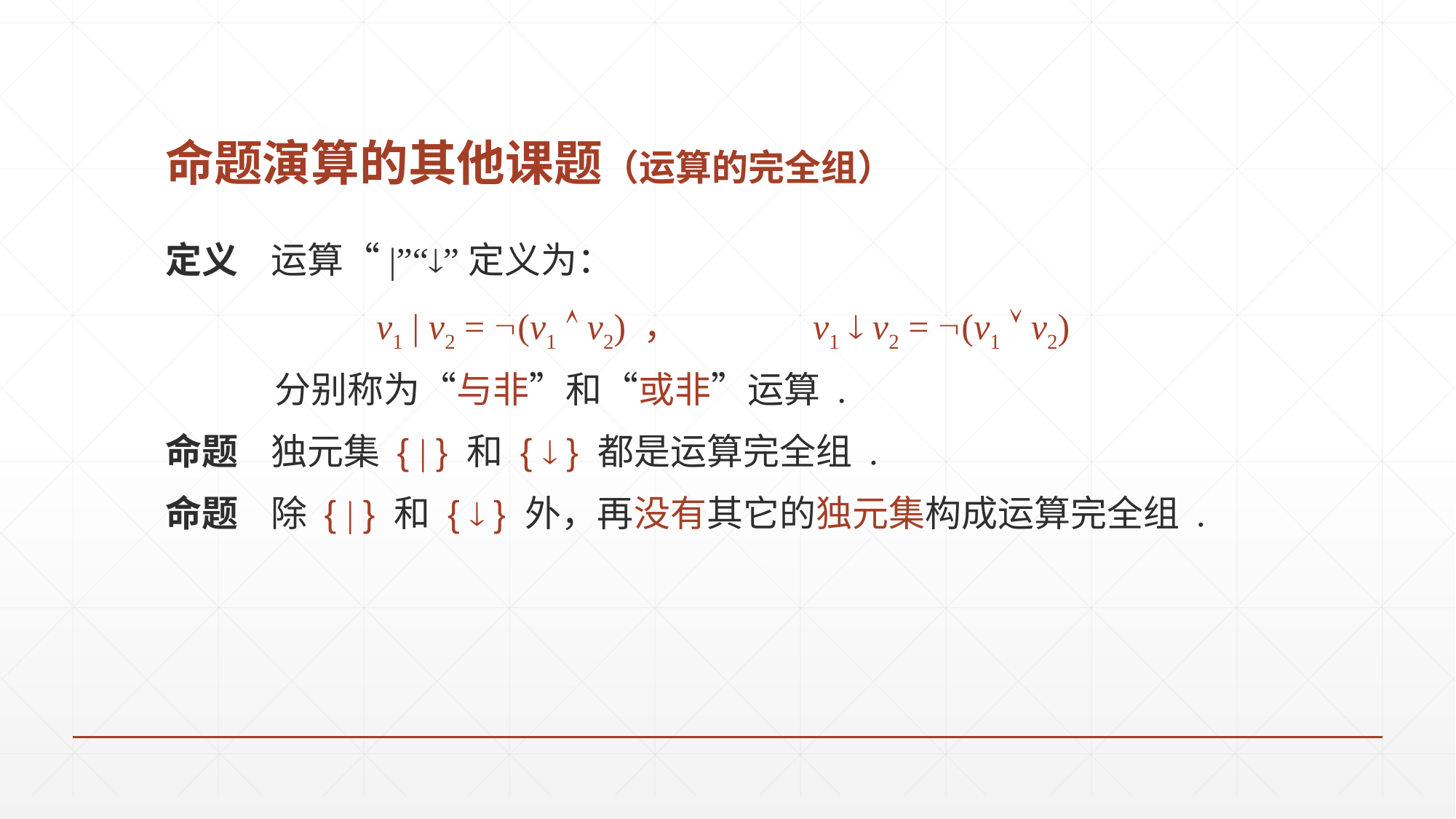

# 命题演算的其他课题（运算的完全组）
定义    运算“|”“↓”定义为：
v1 | v2 = ¬(v1 ∧ v2) ，		v1 ↓ v2 = ¬(v1 ∨ v2)
	分别称为“与非”和“或非”运算 .
命题    独元集 { | } 和 { ↓ } 都是运算完全组 .
命题    除 { | } 和 { ↓ } 外，再没有其它的独元集构成运算完全组 .